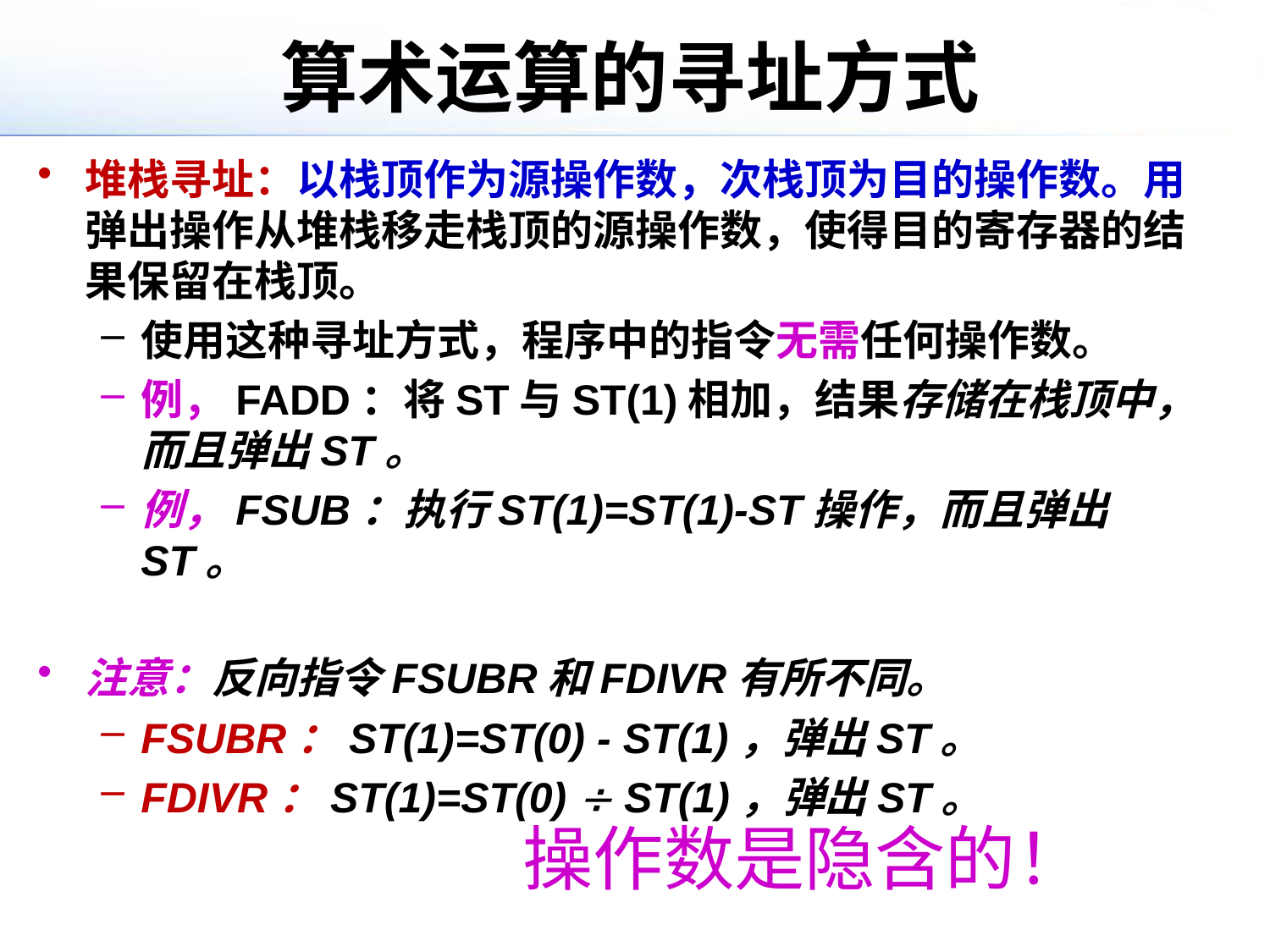

# 算术运算的寻址方式
堆栈寻址：以栈顶作为源操作数，次栈顶为目的操作数。用弹出操作从堆栈移走栈顶的源操作数，使得目的寄存器的结果保留在栈顶。
使用这种寻址方式，程序中的指令无需任何操作数。
例，FADD：将ST与ST(1)相加，结果存储在栈顶中，而且弹出ST。
例，FSUB：执行ST(1)=ST(1)-ST操作，而且弹出ST。

注意：反向指令FSUBR和FDIVR有所不同。
FSUBR：ST(1)=ST(0) - ST(1)，弹出ST。
FDIVR：ST(1)=ST(0) ÷ ST(1)，弹出ST。
操作数是隐含的！